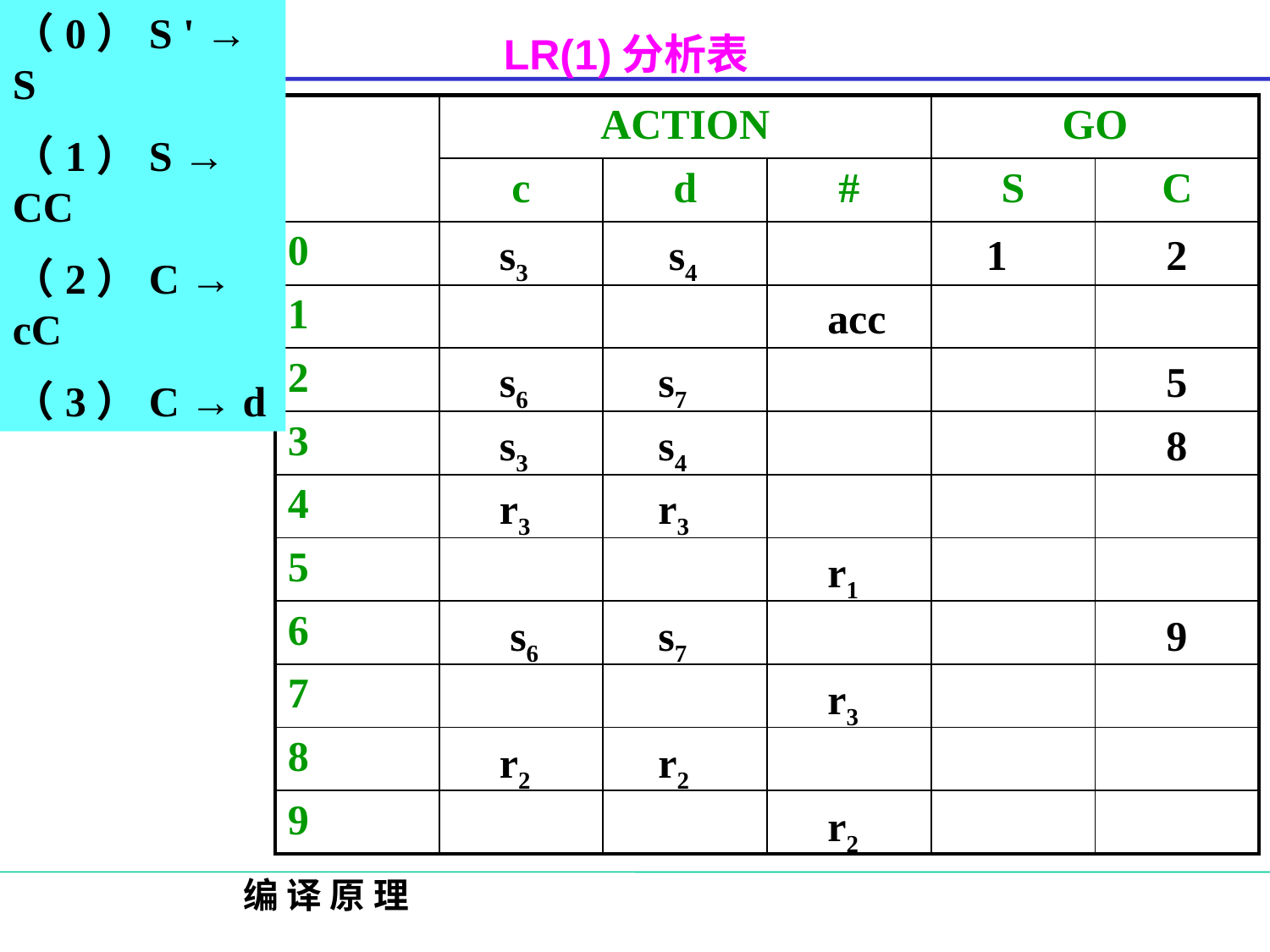

（0）S ' → S
（1）S → CC
（2）C → cC
（3）C → d
LR(1)分析表
|  | ACTION |  |  | GO |  |
| --- | --- | --- | --- | --- | --- |
|  | c | d | # | S | C |
| 0 |  |  |  |  |  |
| 1 |  |  |  |  |  |
| 2 |  |  |  |  |  |
| 3 |  |  |  |  |  |
| 4 |  |  |  |  |  |
| 5 |  |  |  |  |  |
| 6 |  |  |  |  |  |
| 7 |  |  |  |  |  |
| 8 |  |  |  |  |  |
| 9 |  |  |  |  |  |
s3
s4
1
2
acc
s6
s7
5
s3
s4
8
r3
r3
r1
s6
s7
9
r3
r2
r2
r2